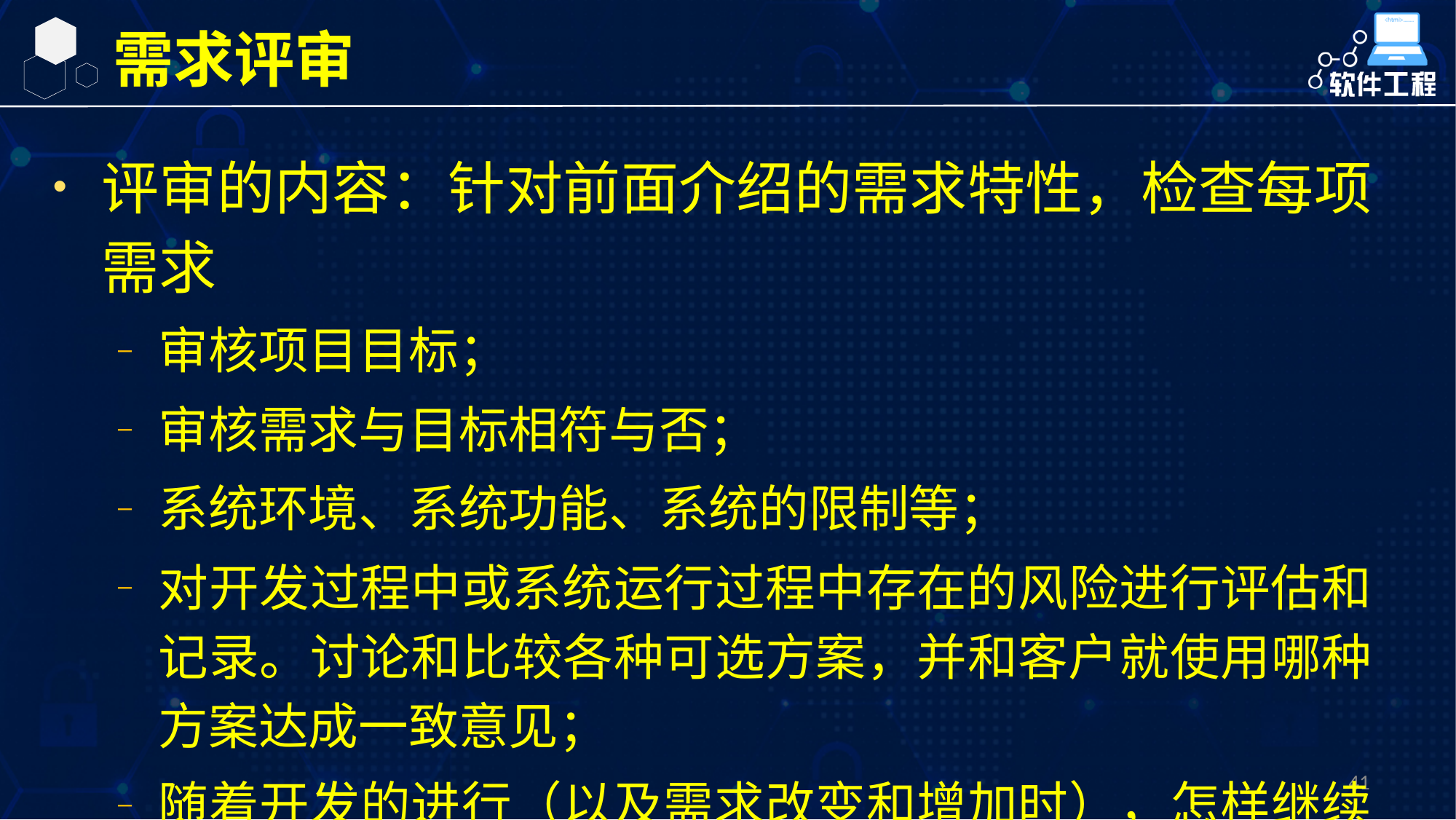

需求评审
评审的内容：针对前面介绍的需求特性，检查每项需求
审核项目目标；
审核需求与目标相符与否；
系统环境、系统功能、系统的限制等；
对开发过程中或系统运行过程中存在的风险进行评估和记录。讨论和比较各种可选方案，并和客户就使用哪种方案达成一致意见；
随着开发的进行（以及需求改变和增加时），怎样继续检验并确认需求？测试小组怎样测试已经正确实现了所有的需求？谁提供测试数据？
41